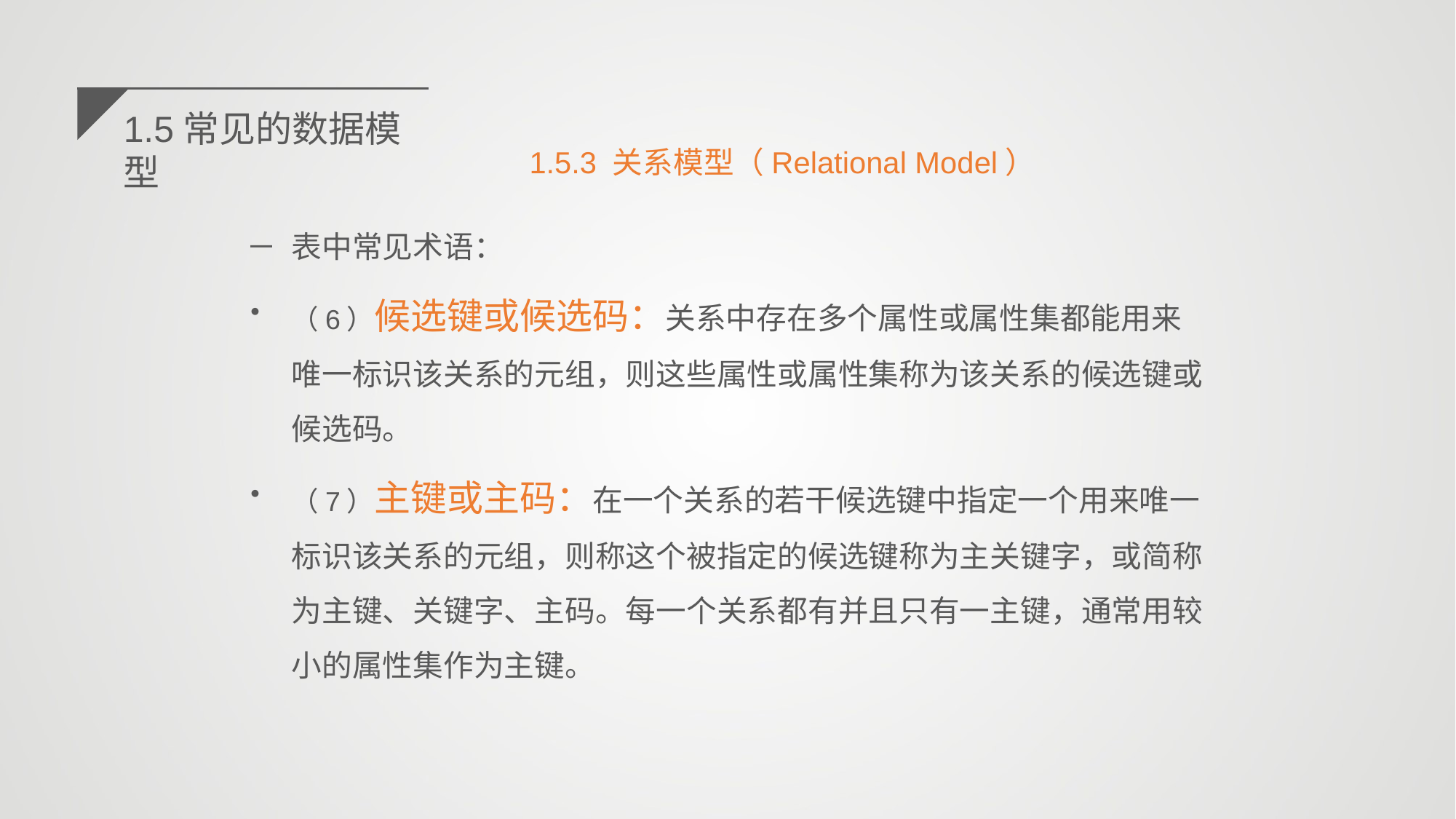

1.5常见的数据模型
1.5.3 关系模型（Relational Model）

表中常见术语：
（6）候选键或候选码：关系中存在多个属性或属性集都能用来唯一标识该关系的元组，则这些属性或属性集称为该关系的候选键或候选码。
（7）主键或主码：在一个关系的若干候选键中指定一个用来唯一标识该关系的元组，则称这个被指定的候选键称为主关键字，或简称为主键、关键字、主码。每一个关系都有并且只有一主键，通常用较小的属性集作为主键。